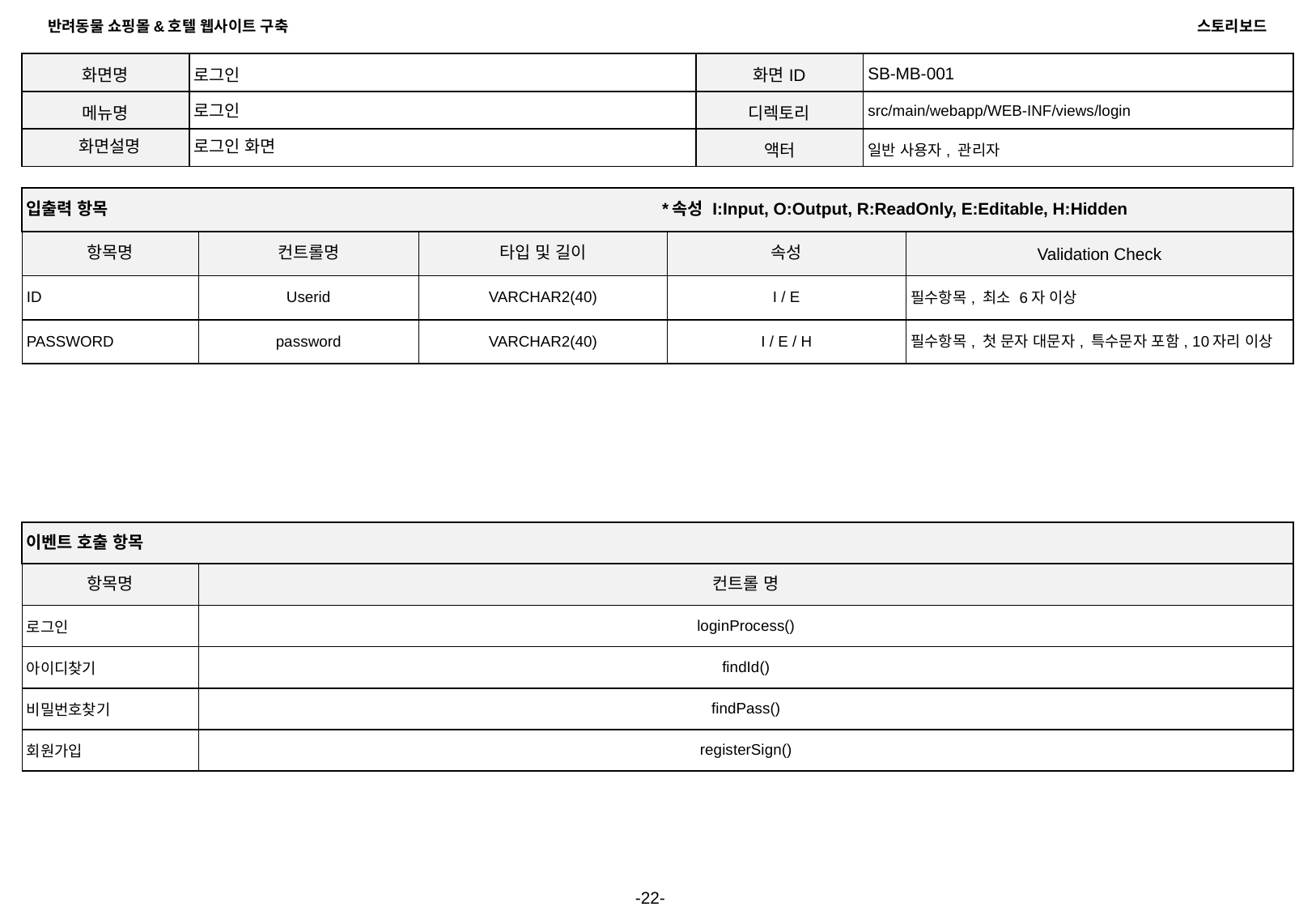

| 화면명 | 로그인 | 화면ID | SB-MB-001 |
| --- | --- | --- | --- |
| 메뉴명 | 로그인 | 디렉토리 | src/main/webapp/WEB-INF/views/login |
| 화면설명 | 로그인 화면 | 액터 | 일반 사용자, 관리자 |
| 입출력 항목 \*속성 I:Input, O:Output, R:ReadOnly, E:Editable, H:Hidden |  |  |  |  |
| --- | --- | --- | --- | --- |
| 항목명 | 컨트롤명 | 타입 및 길이 | 속성 | Validation Check |
| ID | Userid | VARCHAR2(40) | I / E | 필수항목, 최소 6자 이상 |
| PASSWORD | password | VARCHAR2(40) | I / E / H | 필수항목, 첫 문자 대문자, 특수문자 포함, 10자리 이상 |
| 이벤트 호출 항목 |  |
| --- | --- |
| 항목명 | 컨트롤 명 |
| 로그인 | loginProcess() |
| 아이디찾기 | findId() |
| 비밀번호찾기 | findPass() |
| 회원가입 | registerSign() |